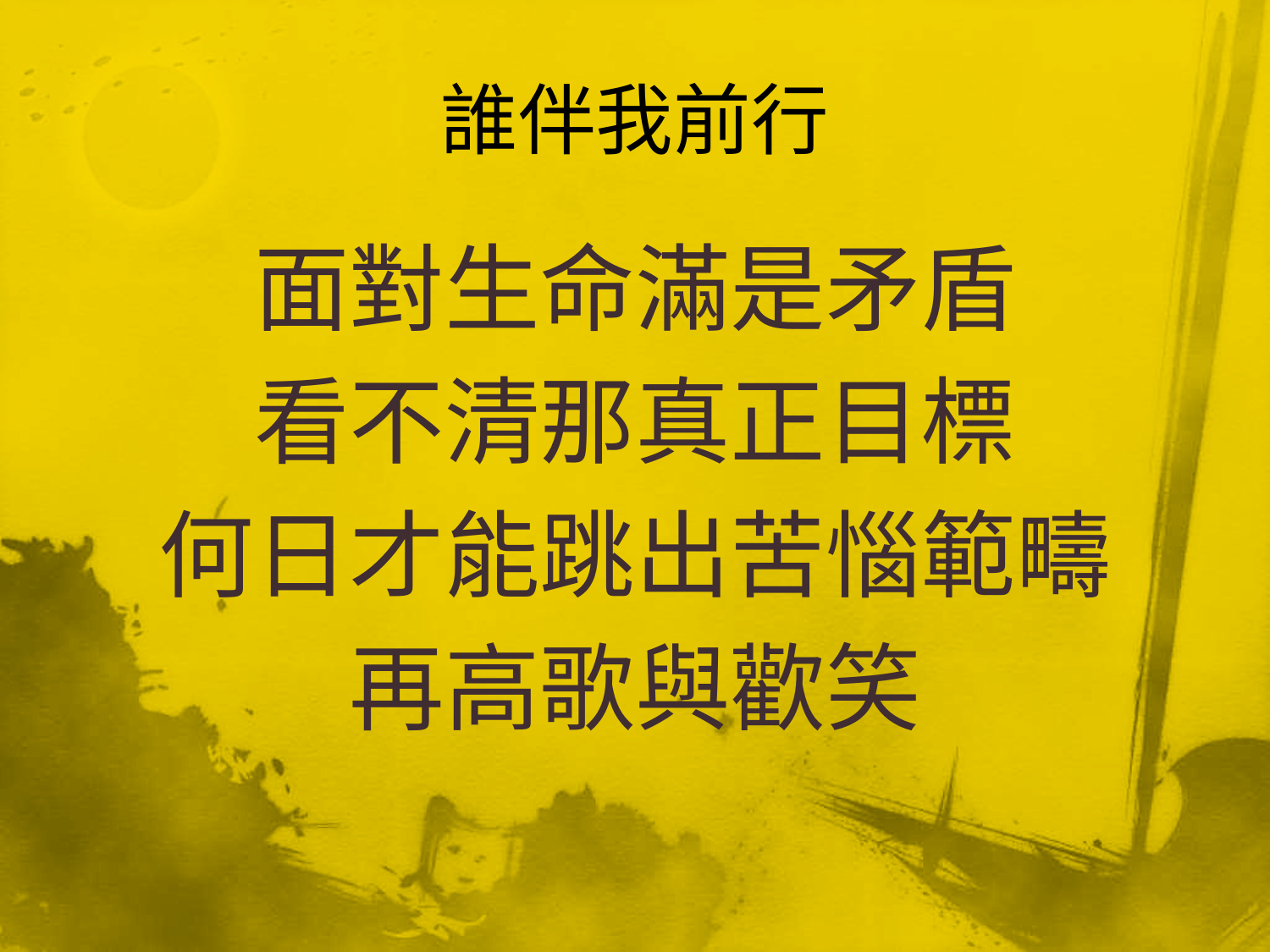

# 誰伴我前行
面對生命滿是矛盾
看不清那真正目標
何日才能跳出苦惱範疇
再高歌與歡笑